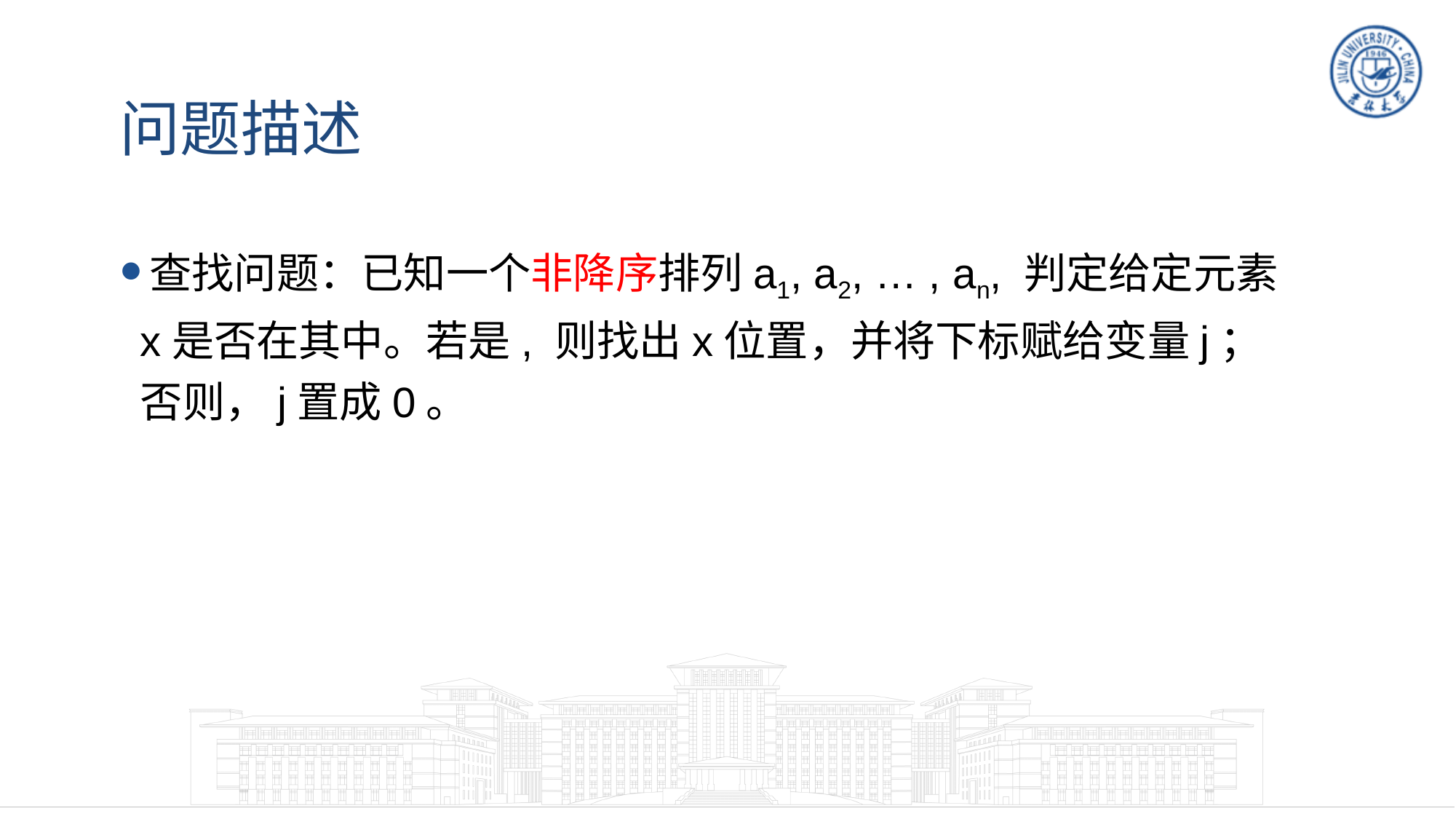

# 问题描述
查找问题：已知一个非降序排列a1, a2, … , an, 判定给定元素x是否在其中。若是, 则找出x位置，并将下标赋给变量j；否则，j置成0。

10